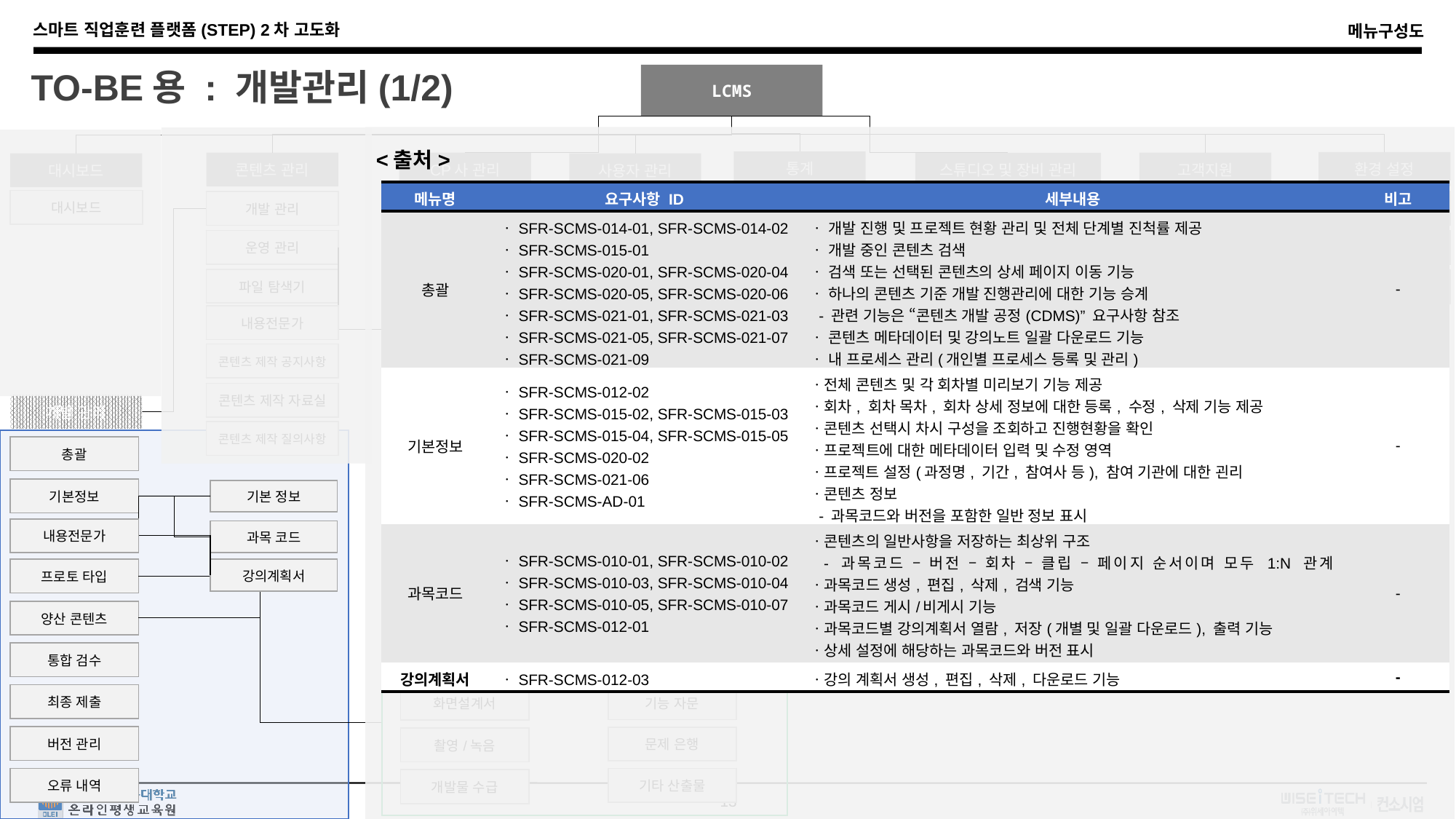

TO-BE용 : 개발관리(1/2)
LCMS

<출처>

통계
환경 설정
콘텐츠 관리
CP사 관리
고객지원
스튜디오 및 장비 관리
대시보드
사용자 관리
| 메뉴명 | 요구사항 ID | 세부내용 | 비고 |
| --- | --- | --- | --- |
| 총괄 | ㆍSFR-SCMS-014-01, SFR-SCMS-014-02 ㆍSFR-SCMS-015-01 ㆍSFR-SCMS-020-01, SFR-SCMS-020-04 ㆍSFR-SCMS-020-05, SFR-SCMS-020-06 ㆍSFR-SCMS-021-01, SFR-SCMS-021-03 ㆍSFR-SCMS-021-05, SFR-SCMS-021-07 ㆍSFR-SCMS-021-09 | ㆍ 개발 진행 및 프로젝트 현황 관리 및 전체 단계별 진척률 제공 ㆍ 개발 중인 콘텐츠 검색 ㆍ 검색 또는 선택된 콘텐츠의 상세 페이지 이동 기능 ㆍ 하나의 콘텐츠 기준 개발 진행관리에 대한 기능 승계 - 관련 기능은 “콘텐츠 개발 공정(CDMS)” 요구사항 참조 ㆍ 콘텐츠 메타데이터 및 강의노트 일괄 다운로드 기능 ㆍ 내 프로세스 관리(개인별 프로세스 등록 및 관리) ㆍ프로젝트 참여 그룹 및 교수설계 관리 | - |
| 기본정보 | ㆍSFR-SCMS-012-02 ㆍSFR-SCMS-015-02, SFR-SCMS-015-03 ㆍSFR-SCMS-015-04, SFR-SCMS-015-05 ㆍSFR-SCMS-020-02 ㆍSFR-SCMS-021-06 ㆍSFR-SCMS-AD-01 | ㆍ전체 콘텐츠 및 각 회차별 미리보기 기능 제공 ㆍ회차, 회차 목차, 회차 상세 정보에 대한 등록, 수정, 삭제 기능 제공 ㆍ콘텐츠 선택시 차시 구성을 조회하고 진행현황을 확인 ㆍ프로젝트에 대한 메타데이터 입력 및 수정 영역 ㆍ프로젝트 설정(과정명, 기간, 참여사 등), 참여 기관에 대한 괸리 ㆍ콘텐츠 정보 - 과목코드와 버전을 포함한 일반 정보 표시 - 콘텐츠 상세 정보는 다른 일반 정보의 편집 가능(과목코드, 버전 제외) | - |
| 과목코드 | ㆍSFR-SCMS-010-01, SFR-SCMS-010-02 ㆍSFR-SCMS-010-03, SFR-SCMS-010-04 ㆍSFR-SCMS-010-05, SFR-SCMS-010-07 ㆍSFR-SCMS-012-01 | ㆍ콘텐츠의 일반사항을 저장하는 최상위 구조 - 과목코드 – 버전 – 회차 – 클립 – 페이지 순서이며 모두 1:N 관계 ㆍ과목코드 생성, 편집, 삭제, 검색 기능 ㆍ과목코드 게시/비게시 기능 ㆍ과목코드별 강의계획서 열람, 저장(개별 및 일괄 다운로드), 출력 기능 ㆍ상세 설정에 해당하는 과목코드와 버전 표시 - N개의 버전이 있을 경우 해당 버전으로 바로가기 | - |
| 강의계획서 | ㆍSFR-SCMS-012-03 | ㆍ강의 계획서 생성, 편집, 삭제, 다운로드 기능 | - |
| 콘텐츠 활용 현황 |
| --- |
| 대시보드 |
| --- |
| 사용자 관리 |
| --- |
| 공지사항 |
| --- |
| 분류체계 관리 |
| --- |
| 개발 관리 |
| --- |
| CP사 관리 |
| --- |
| 스튜디오 관리 |
| --- |
| 콘텐츠 개발 현황 |
| --- |
| 그룹 관리 |
| --- |
| 질의응답 |
| --- |
| 운영 관리 |
| --- |
| 계약관리 |
| --- |
| NCS 코드 관리 |
| --- |
| 휴일 관리 |
| --- |
| 콘텐츠 오류신고 현황 |
| --- |
| 전문가 관리 |
| --- |
| 자주묻는질문 |
| --- |
| 파일 탐색기 |
| --- |
| API 인증 관리 |
| --- |
| 카테고리 관리 |
| --- |
| 촬영 일정 관리 |
| --- |
| 발송 관리 |
| --- |
| 내용전문가 |
| --- |
| 콘텐츠별 별점 |
| --- |
| 자료실 |
| --- |
| 촬영 일정 예약 |
| --- |
| 콘텐츠 제작 공지사항 |
| --- |
| 퀴즈인 페이지 통계 |
| --- |
| 게시판 (CP, 교강사, 관리자) |
| --- |
| 장비대여 관리 |
| --- |
| 콘텐츠 제작 자료실 |
| --- |
| 장비대여 현황 |
| --- |
개발 관리
운영 관리
전문가 관리
회원가입
| 콘텐츠 제작 질의사항 |
| --- |

| 총괄 |
| --- |
| 총괄 |
| --- |
| 회원정보 |
| --- |
| CP사 가입 |
| --- |
| 기본정보 |
| --- |
| 콘텐츠 오류 신고 |
| --- |
| 커뮤니티 |
| --- |
| 콘텐츠 전문가 |
| --- |
| 기본 정보 |
| --- |
| 내용전문가 |
| --- |
| 콘텐츠 평가 |
| --- |
| 접수현황 |
| --- |
| 개인 콘텐츠 등록자 |
| --- |
| 과목 코드 |
| --- |
| 프로토 타입 |
| --- |
| 강의계획서 |
| --- |
| 개인 콘텐츠 승인 |
| --- |
| 공고등록 |
| --- |
| 양산 콘텐츠 |
| --- |

| 통합 검수 |
| --- |
| 원고 |
| --- |
| 내용 자문 |
| --- |
| 최종 제출 |
| --- |
| 기능 자문 |
| --- |
| 화면설계서 |
| --- |
| 버전 관리 |
| --- |
| 문제 은행 |
| --- |
| 촬영/녹음 |
| --- |
| 오류 내역 |
| --- |
| 기타 산출물 |
| --- |
| 개발물 수급 |
| --- |